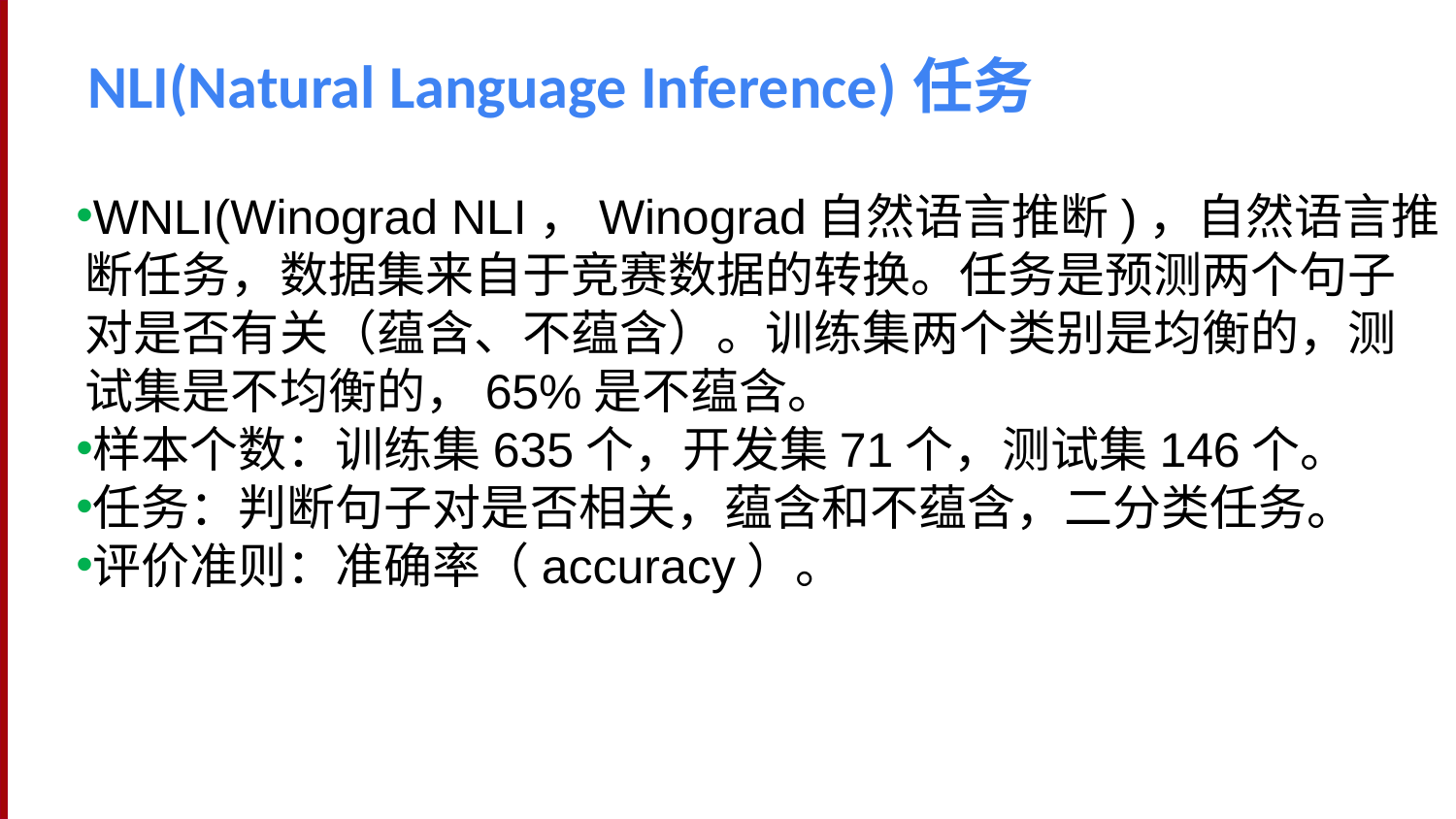

# NLI(Natural Language Inference)任务
WNLI(Winograd NLI，Winograd自然语言推断)，自然语言推断任务，数据集来自于竞赛数据的转换。任务是预测两个句子对是否有关（蕴含、不蕴含）。训练集两个类别是均衡的，测试集是不均衡的，65%是不蕴含。
样本个数：训练集635个，开发集71个，测试集146个。
任务：判断句子对是否相关，蕴含和不蕴含，二分类任务。
评价准则：准确率（accuracy）。